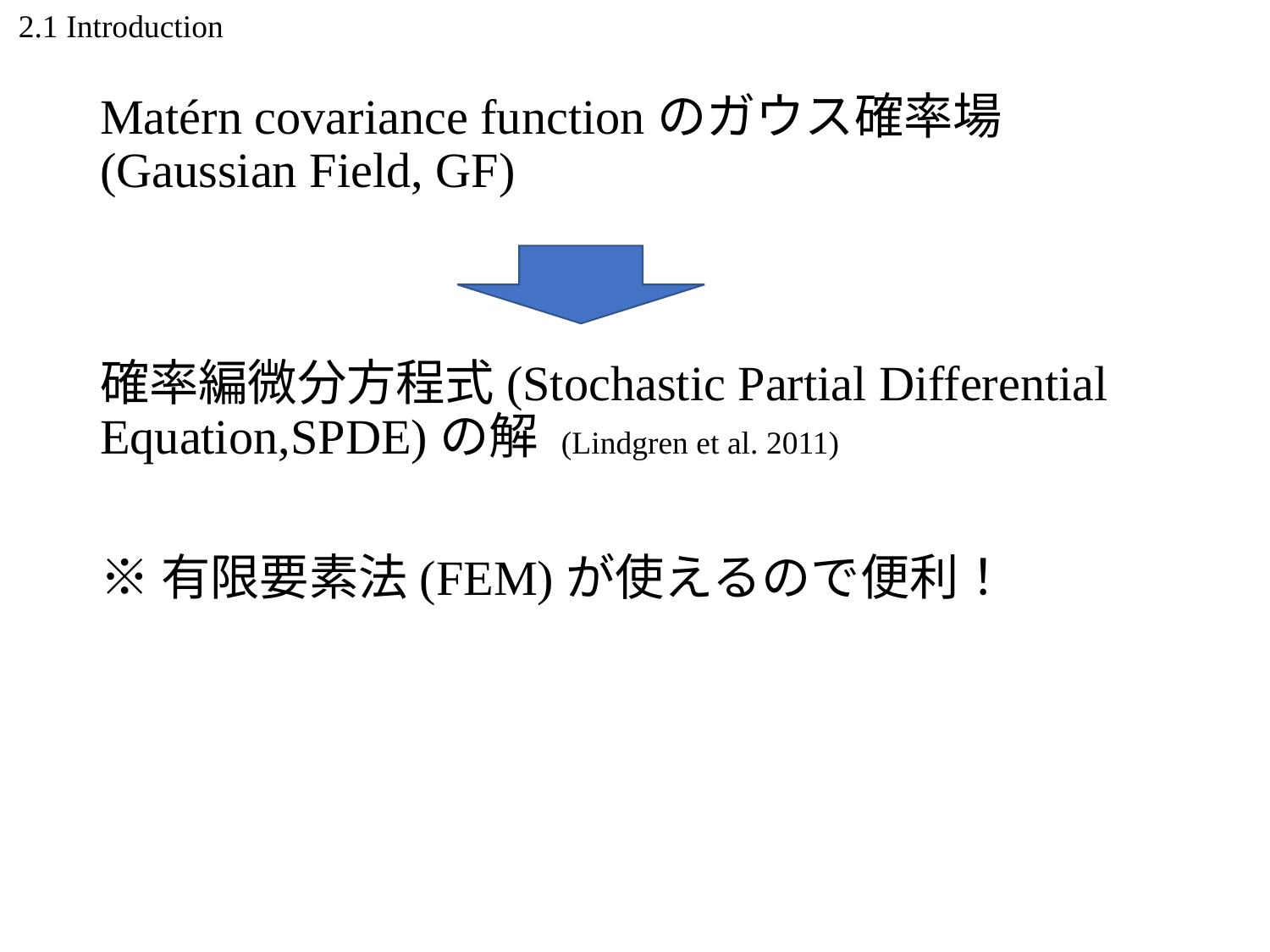

2.1 Introduction
Matérn covariance functionのガウス確率場(Gaussian Field, GF)

確率編微分方程式(Stochastic Partial Differential Equation,SPDE)の解 (Lindgren et al. 2011)

※有限要素法(FEM)が使えるので便利！